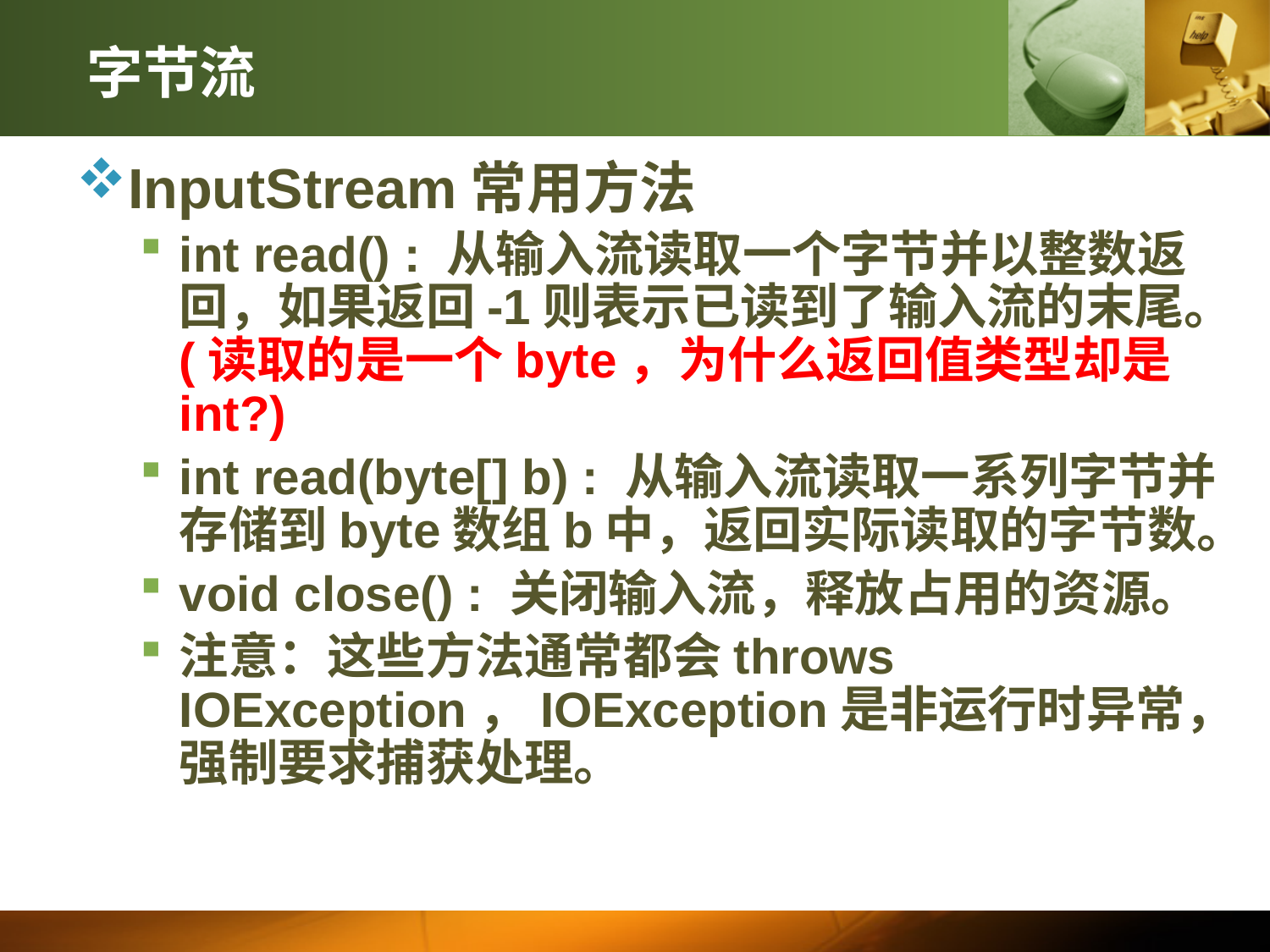

# 字节流
InputStream常用方法
int read() : 从输入流读取一个字节并以整数返回，如果返回-1则表示已读到了输入流的末尾。(读取的是一个byte，为什么返回值类型却是int?)
int read(byte[] b) : 从输入流读取一系列字节并存储到byte数组b中，返回实际读取的字节数。
void close() : 关闭输入流，释放占用的资源。
注意：这些方法通常都会throws IOException，IOException是非运行时异常，强制要求捕获处理。